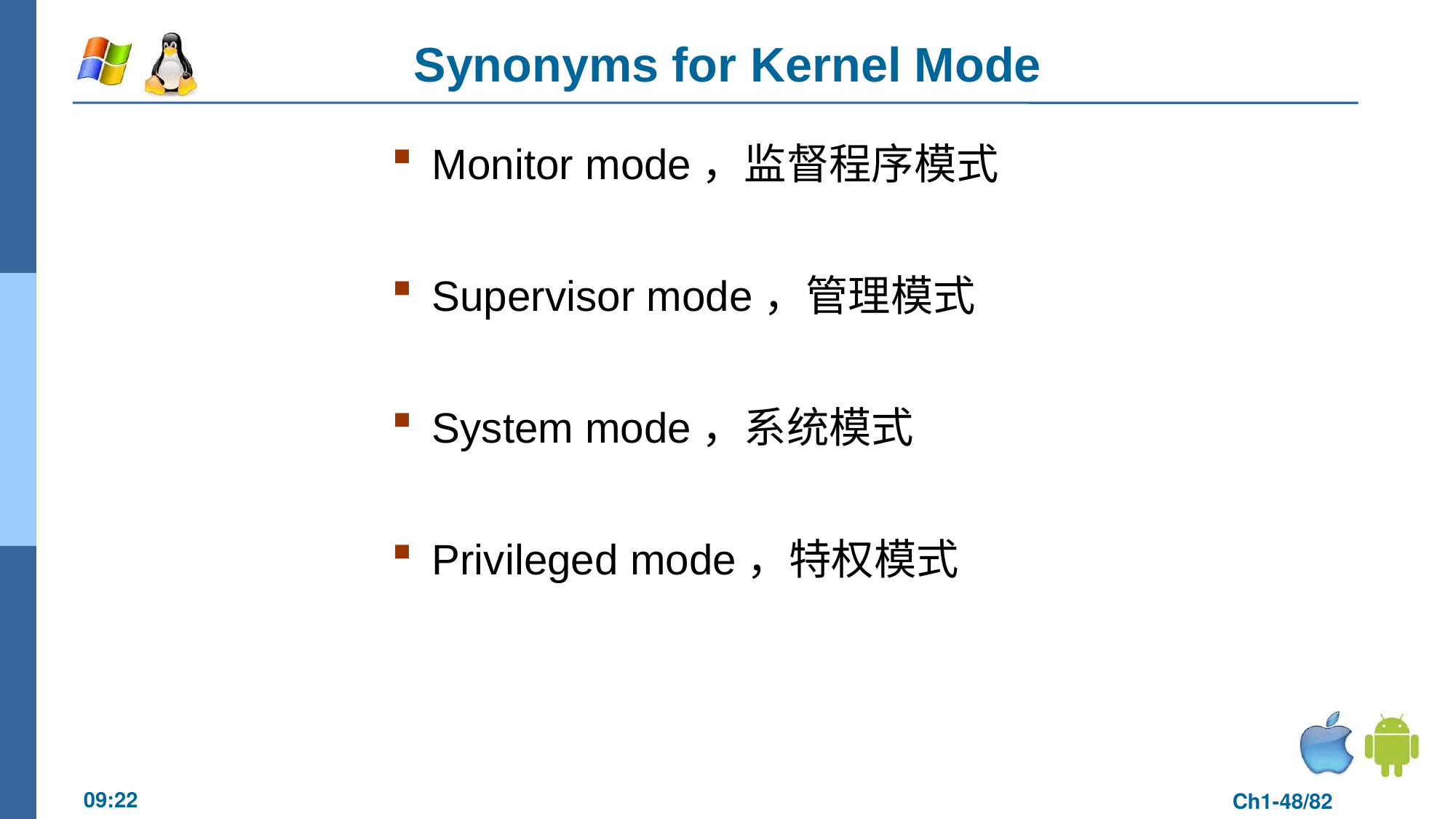

# Synonyms for Kernel Mode
Monitor mode，监督程序模式

Supervisor mode，管理模式

System mode，系统模式

Privileged mode，特权模式